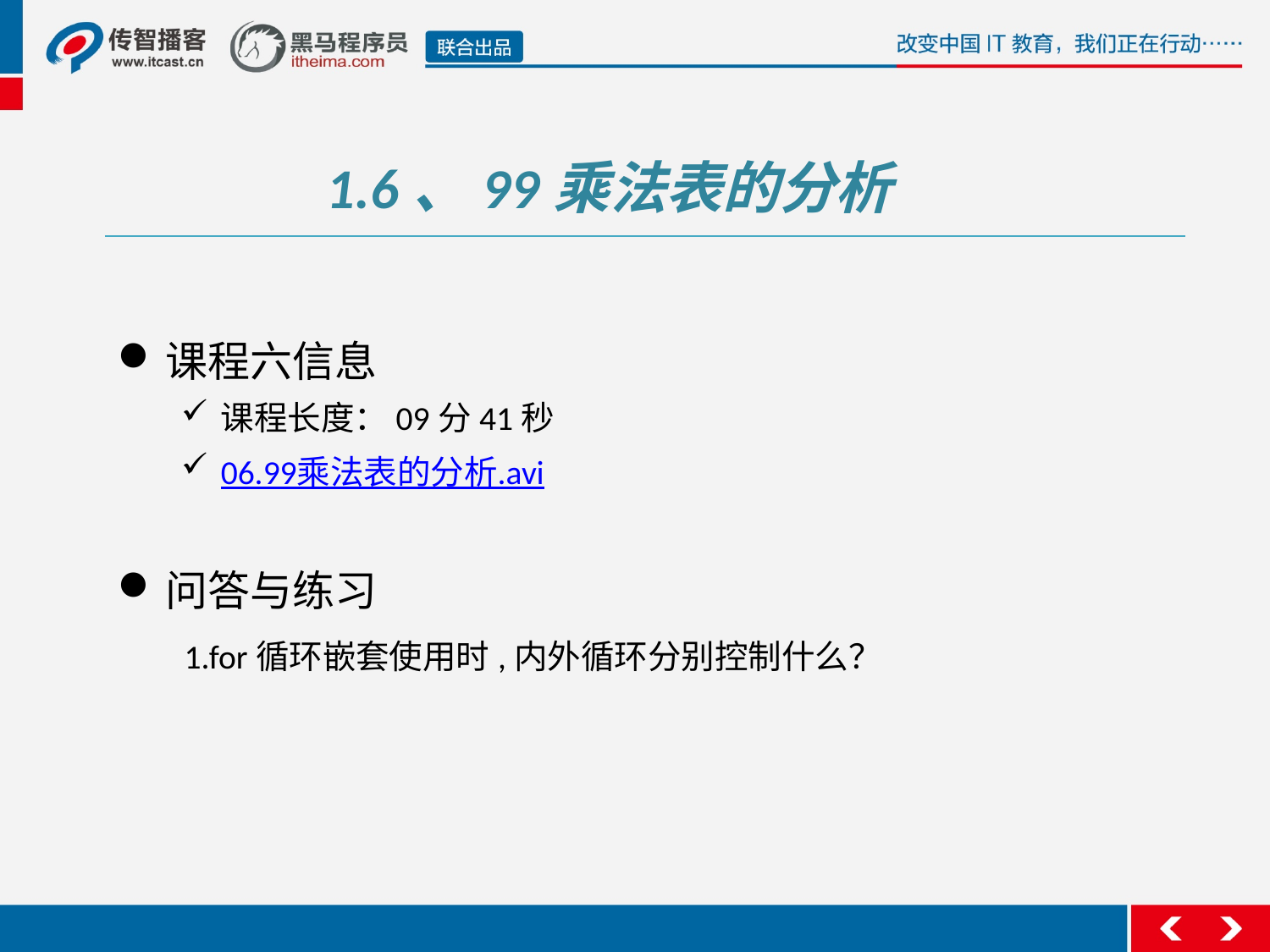

1.6、99乘法表的分析

课程六信息
课程长度：09分41秒
06.99乘法表的分析.avi

问答与练习
       1.for循环嵌套使用时,内外循环分别控制什么？